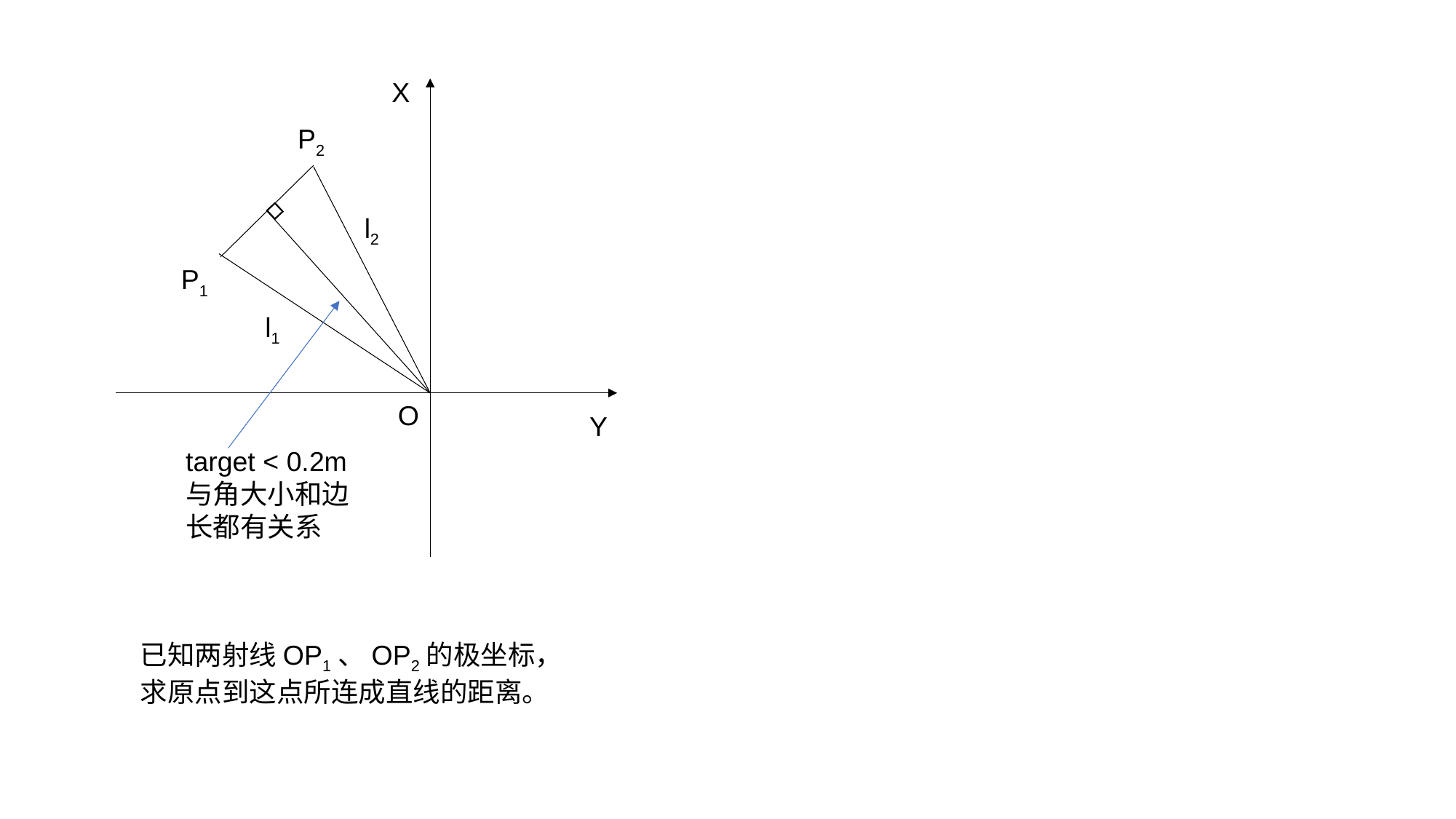

X
P2

l2
P1
l1
O
Y
target < 0.2m
与角大小和边
长都有关系
已知两射线OP1、OP2的极坐标，
求原点到这点所连成直线的距离。